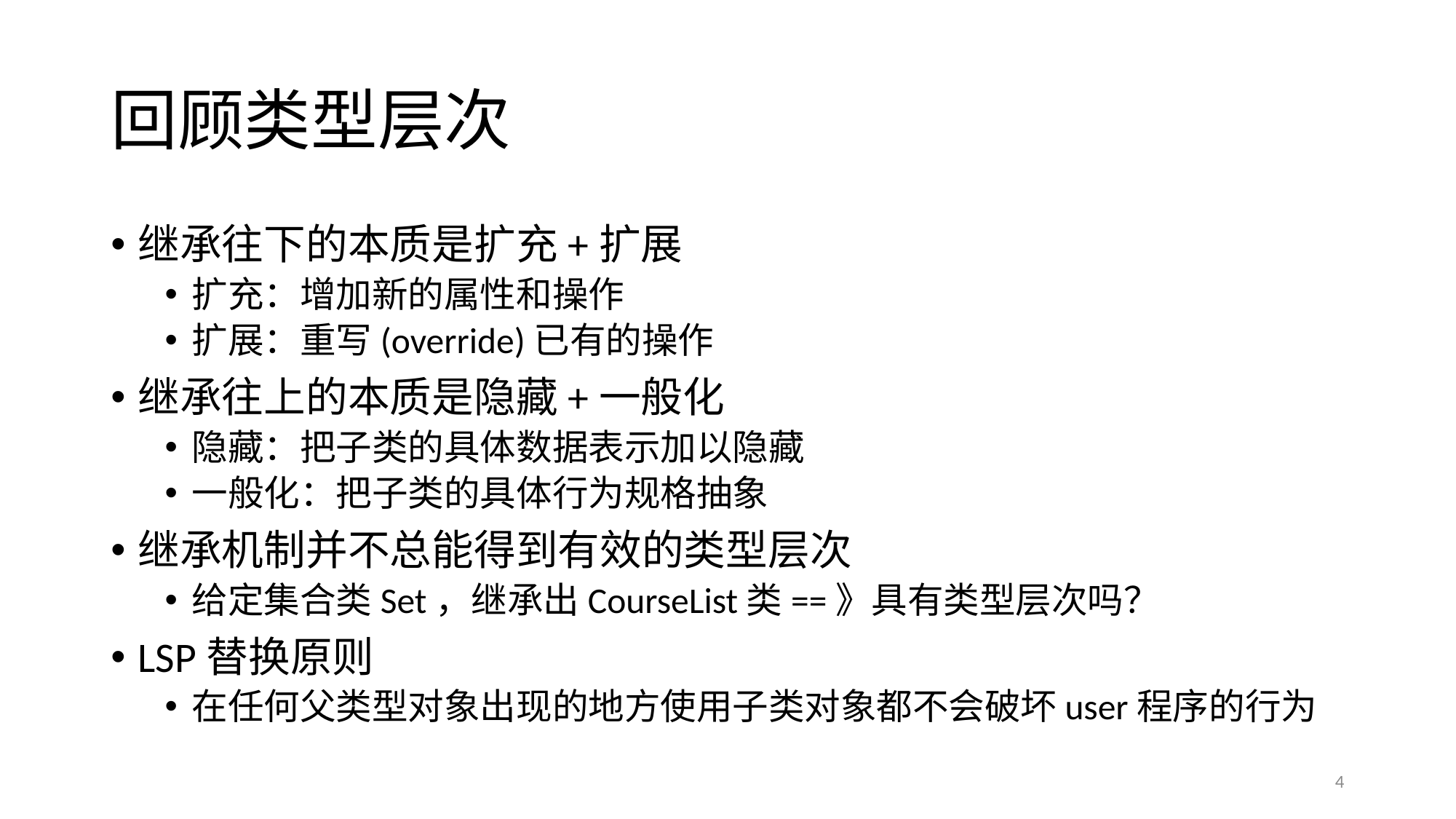

# 回顾类型层次
继承往下的本质是扩充+扩展
扩充：增加新的属性和操作
扩展：重写(override)已有的操作
继承往上的本质是隐藏+一般化
隐藏：把子类的具体数据表示加以隐藏
一般化：把子类的具体行为规格抽象
继承机制并不总能得到有效的类型层次
给定集合类Set，继承出CourseList类==》具有类型层次吗？
LSP替换原则
在任何父类型对象出现的地方使用子类对象都不会破坏user程序的行为
4